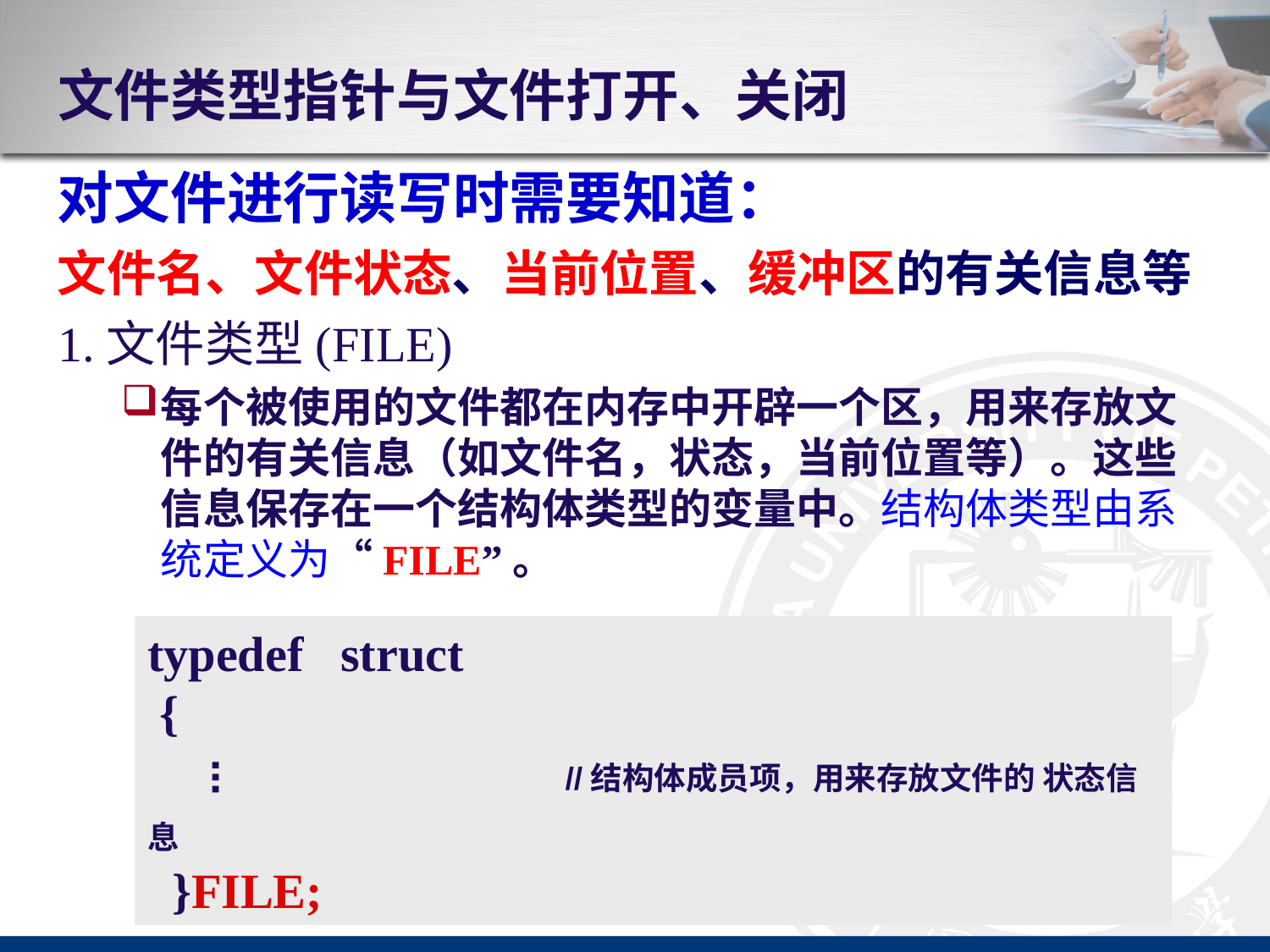

# 文件类型指针与文件打开、关闭
对文件进行读写时需要知道：
文件名、文件状态、当前位置、缓冲区的有关信息等
1.文件类型(FILE)
每个被使用的文件都在内存中开辟一个区，用来存放文件的有关信息（如文件名，状态，当前位置等）。这些信息保存在一个结构体类型的变量中。结构体类型由系统定义为“FILE”。
typedef   struct
 {
     ⋮                         //结构体成员项，用来存放文件的 状态信息
  }FILE;